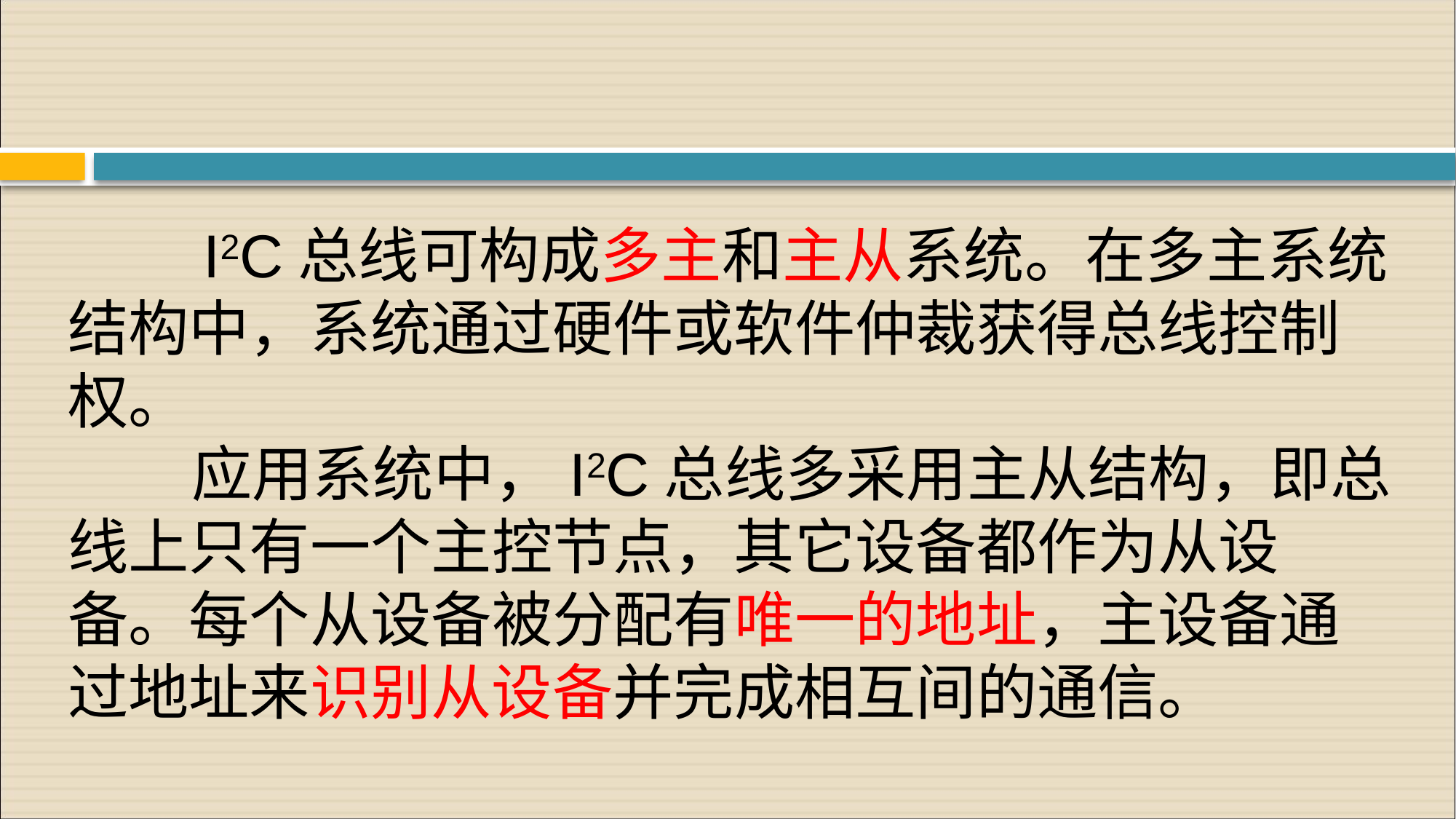

I2C总线可构成多主和主从系统。在多主系统结构中，系统通过硬件或软件仲裁获得总线控制权。
        应用系统中，I2C总线多采用主从结构，即总线上只有一个主控节点，其它设备都作为从设备。每个从设备被分配有唯一的地址，主设备通过地址来识别从设备并完成相互间的通信。